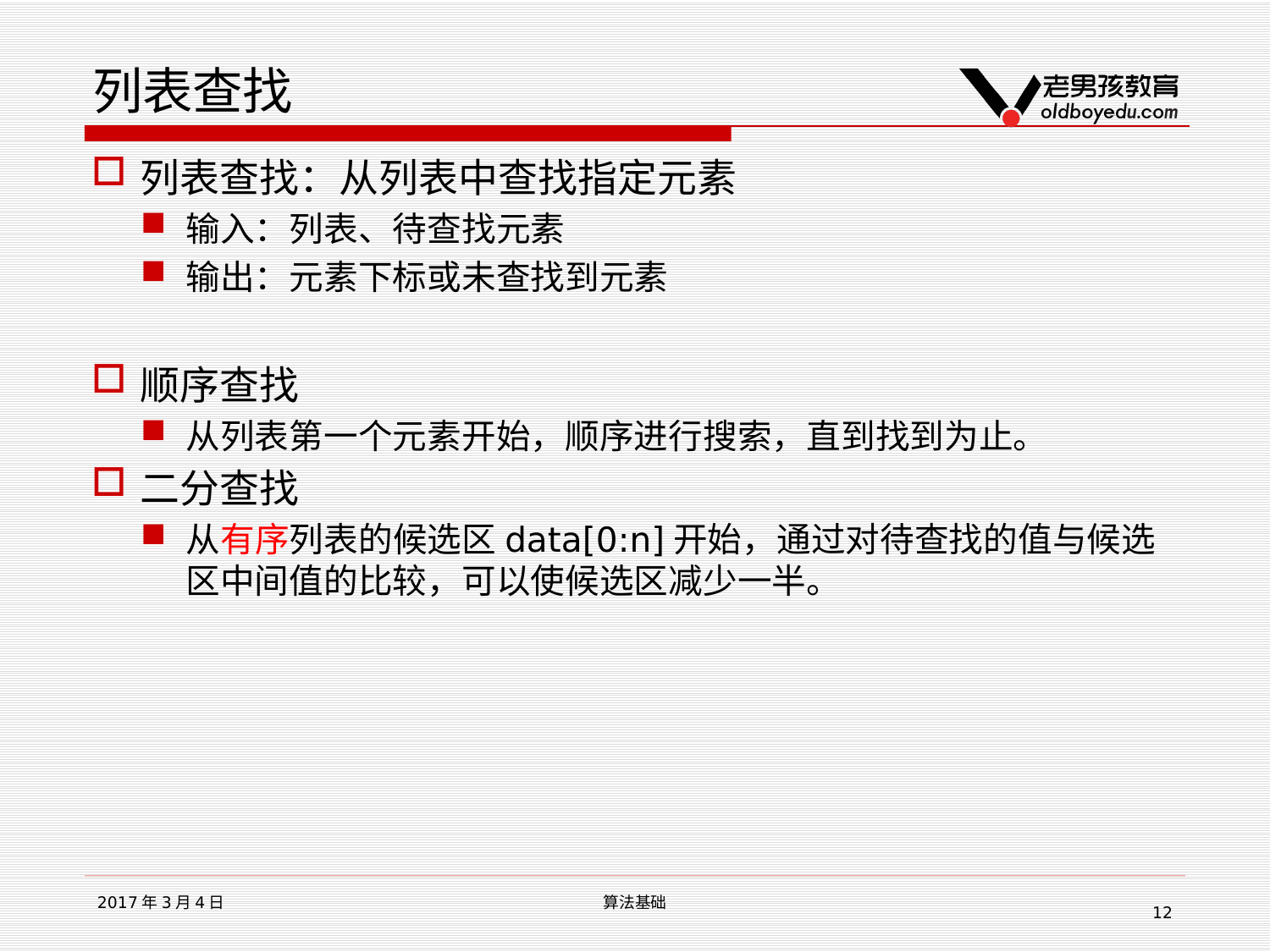

# 列表查找
列表查找：从列表中查找指定元素
输入：列表、待查找元素
输出：元素下标或未查找到元素

顺序查找
从列表第一个元素开始，顺序进行搜索，直到找到为止。
二分查找
从有序列表的候选区data[0:n]开始，通过对待查找的值与候选区中间值的比较，可以使候选区减少一半。
2017年3月4日
算法基础
12